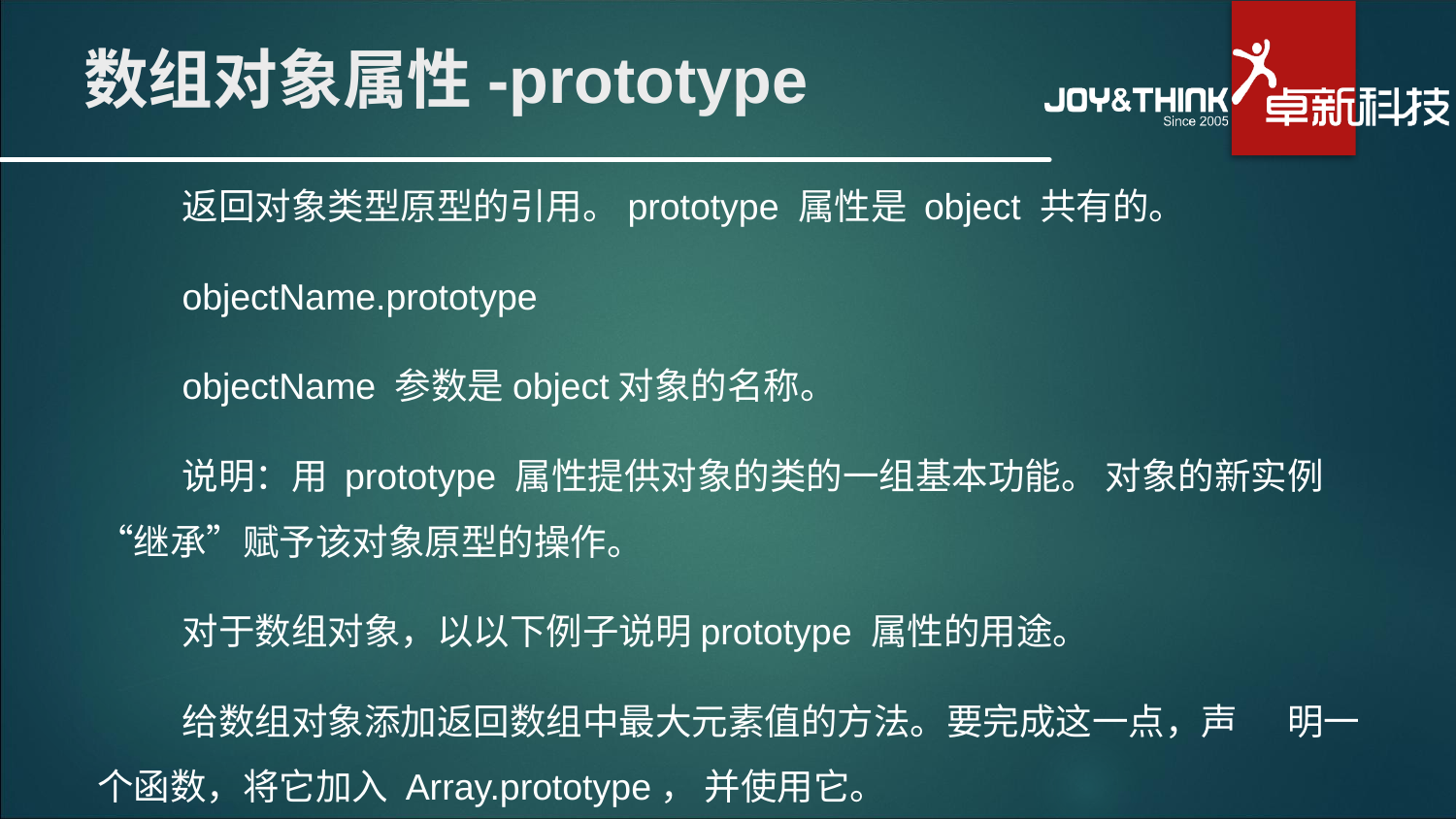

# 数组对象属性-prototype
返回对象类型原型的引用。prototype 属性是 object 共有的。
objectName.prototype
objectName 参数是object对象的名称。
说明：用 prototype 属性提供对象的类的一组基本功能。 对象的新实例“继承”赋予该对象原型的操作。
对于数组对象，以以下例子说明prototype 属性的用途。
给数组对象添加返回数组中最大元素值的方法。要完成这一点，声      明一个函数，将它加入 Array.prototype， 并使用它。